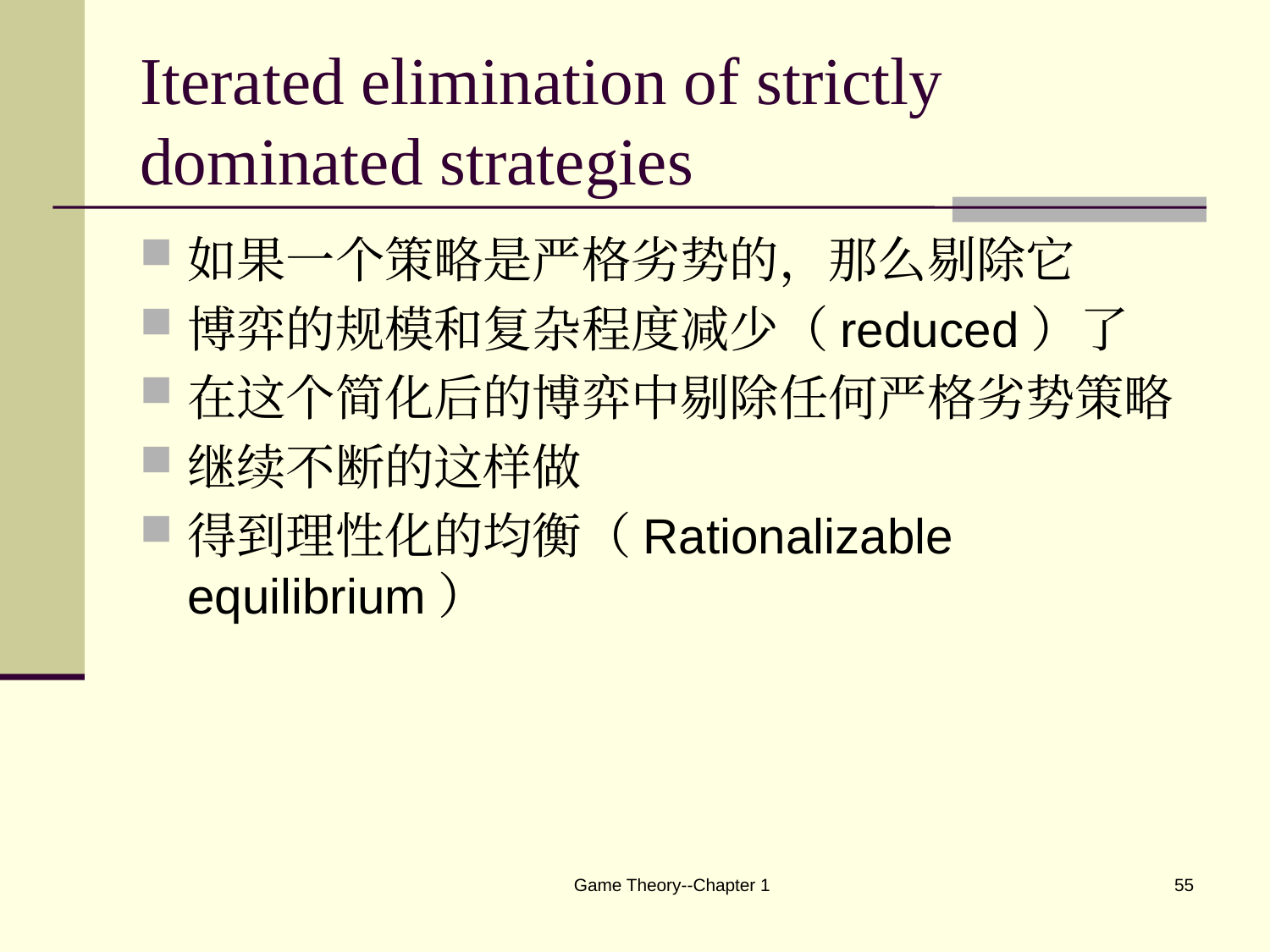

# Iterated elimination of strictly dominated strategies
如果一个策略是严格劣势的，那么剔除它
博弈的规模和复杂程度减少（reduced）了
在这个简化后的博弈中剔除任何严格劣势策略
继续不断的这样做
得到理性化的均衡（Rationalizable equilibrium）

Game Theory--Chapter 1
55